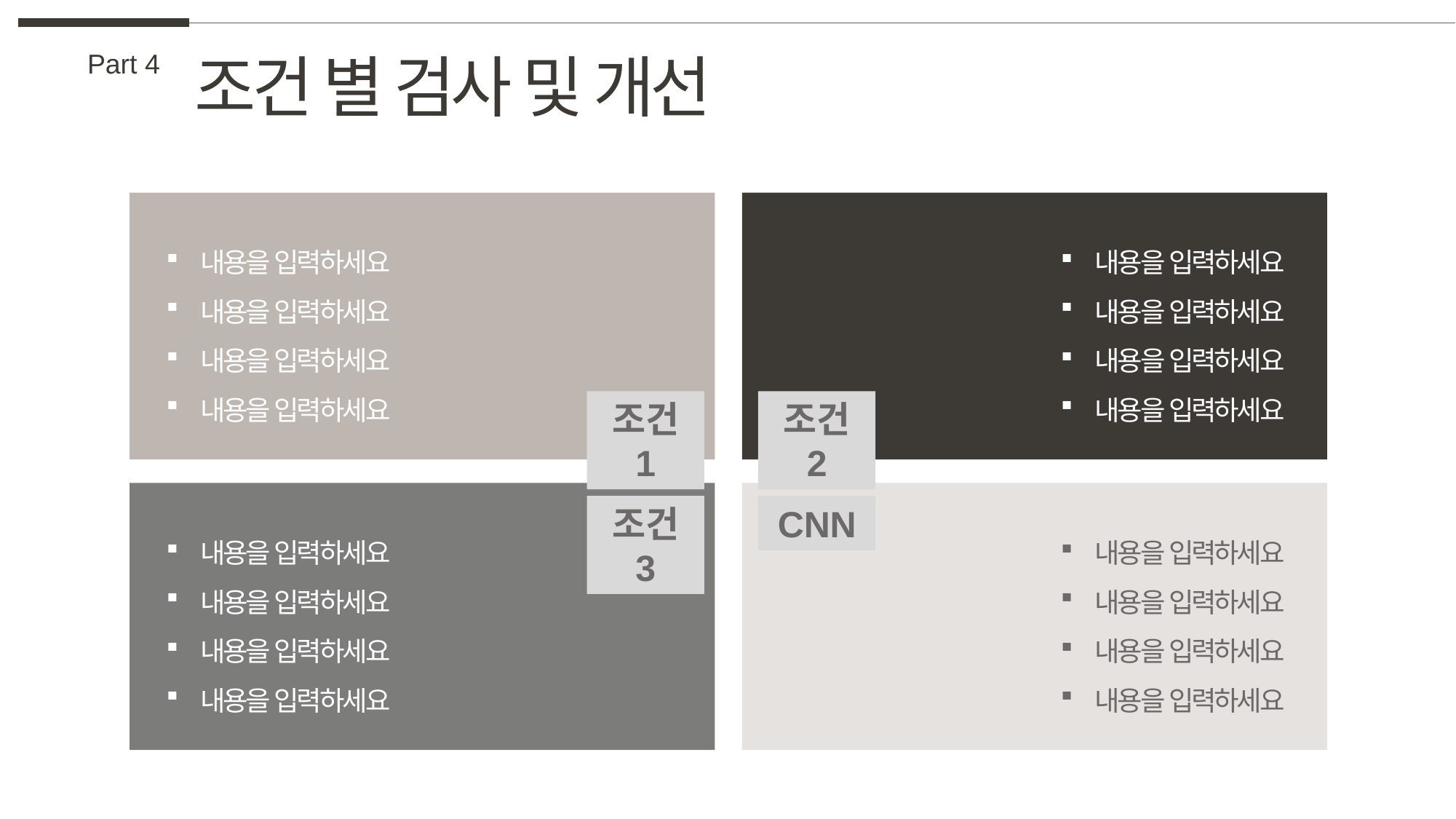

조건 별 검사 및 개선
Part 4

내용을 입력하세요
내용을 입력하세요
내용을 입력하세요
내용을 입력하세요
내용을 입력하세요
내용을 입력하세요
내용을 입력하세요
내용을 입력하세요
조건 1
조건 2

조건 3
CNN
내용을 입력하세요
내용을 입력하세요
내용을 입력하세요
내용을 입력하세요
내용을 입력하세요
내용을 입력하세요
내용을 입력하세요
내용을 입력하세요